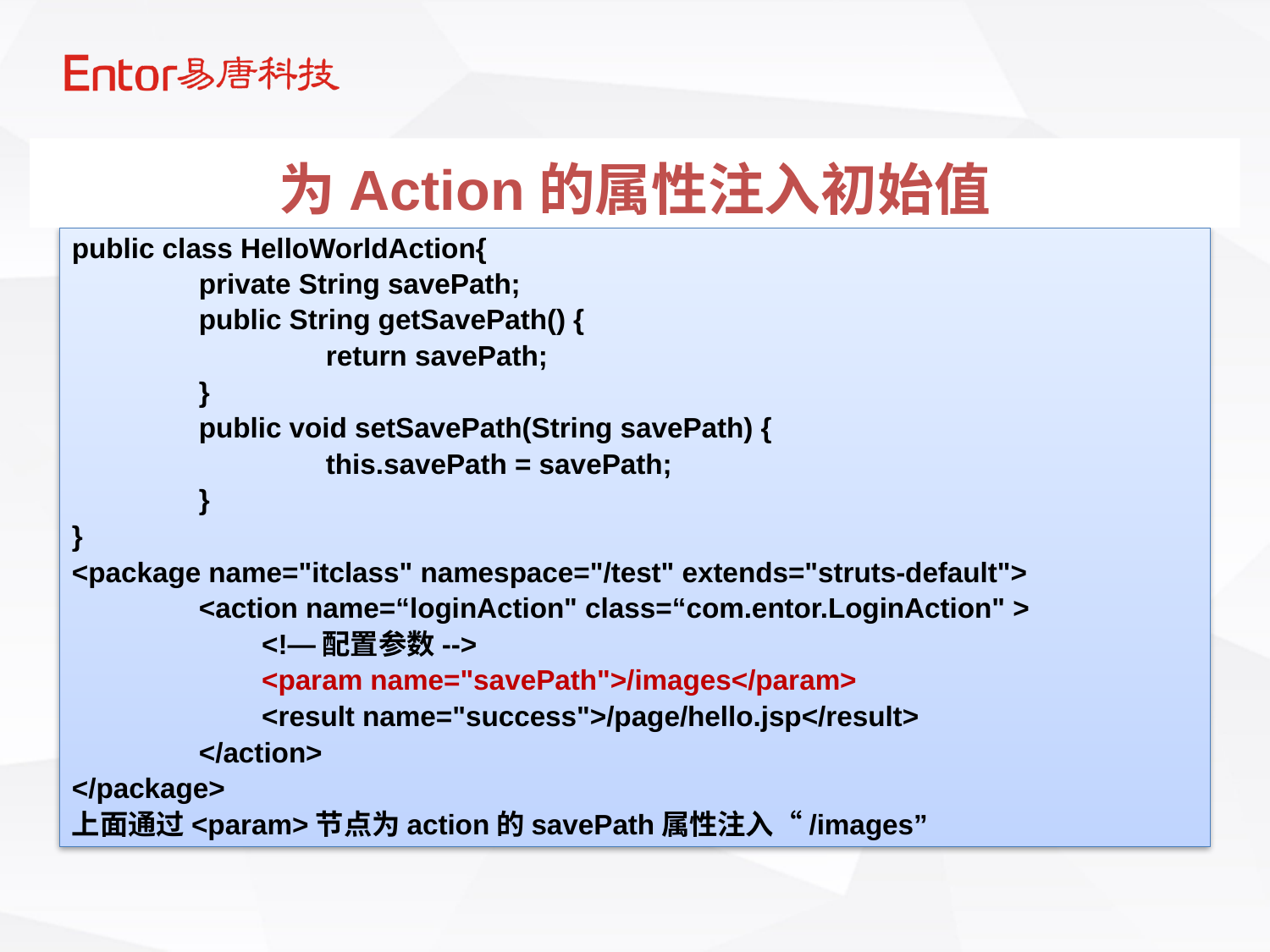

为Action的属性注入初始值
public class HelloWorldAction{
	private String savePath;
	public String getSavePath() {
		return savePath;
	}
	public void setSavePath(String savePath) {
		this.savePath = savePath;
	}
}
<package name="itclass" namespace="/test" extends="struts-default">
	<action name=“loginAction" class=“com.entor.LoginAction" >
	        <!—配置参数-->
	        <param name="savePath">/images</param>
	        <result name="success">/page/hello.jsp</result>
	</action>
</package>
上面通过<param>节点为action的savePath属性注入“/images”